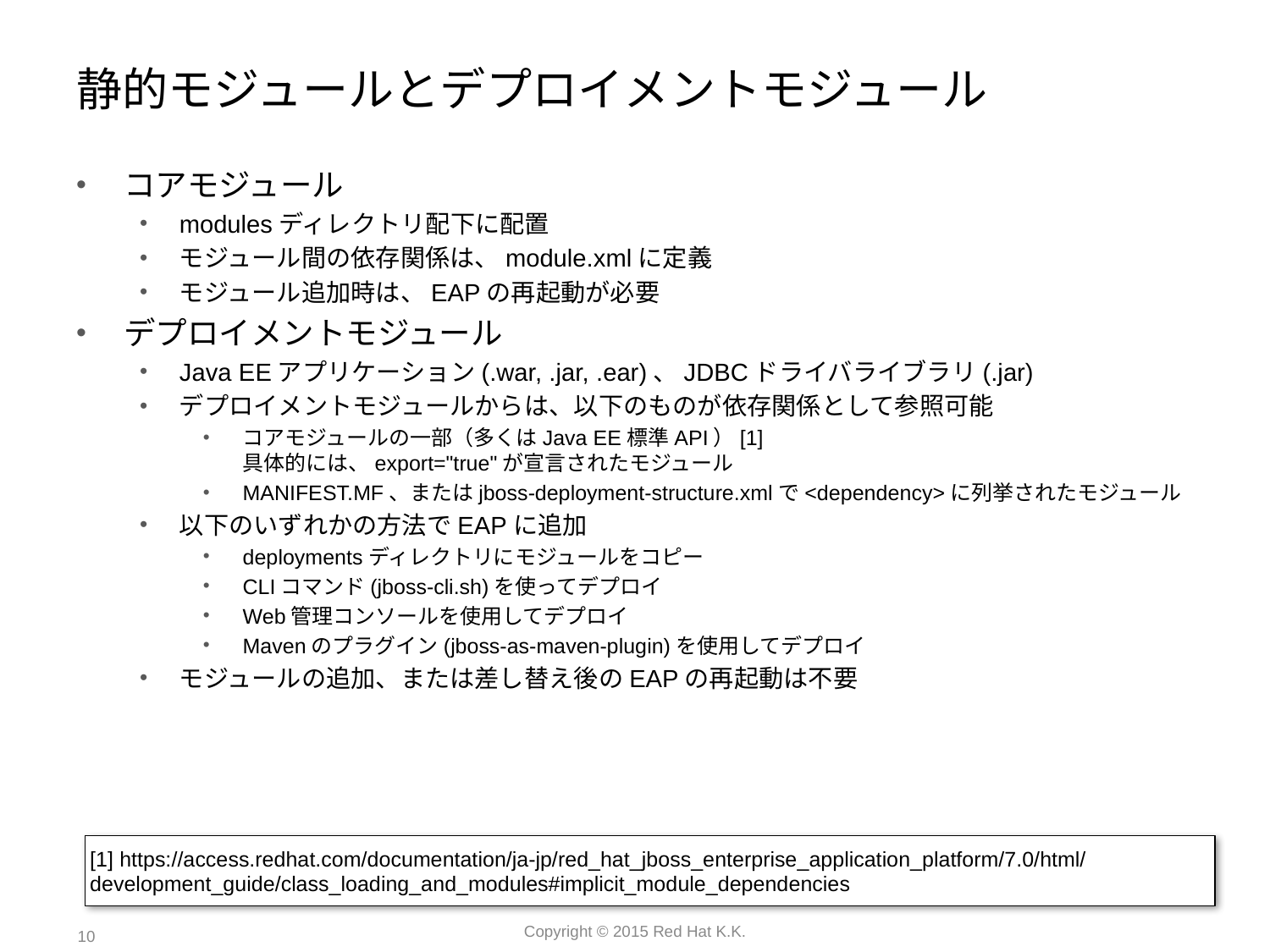

# 静的モジュールとデプロイメントモジュール
コアモジュール
modulesディレクトリ配下に配置
モジュール間の依存関係は、module.xmlに定義
モジュール追加時は、EAPの再起動が必要
デプロイメントモジュール
Java EEアプリケーション(.war, .jar, .ear)、JDBCドライバライブラリ(.jar)
デプロイメントモジュールからは、以下のものが依存関係として参照可能
コアモジュールの一部（多くはJava EE標準API）[1]
具体的には、export="true"が宣言されたモジュール
MANIFEST.MF、またはjboss-deployment-structure.xmlで<dependency>に列挙されたモジュール
以下のいずれかの方法でEAPに追加
deploymentsディレクトリにモジュールをコピー
CLIコマンド(jboss-cli.sh)を使ってデプロイ
Web管理コンソールを使用してデプロイ
Mavenのプラグイン(jboss-as-maven-plugin)を使用してデプロイ
モジュールの追加、または差し替え後のEAPの再起動は不要

[1] https://access.redhat.com/documentation/ja-jp/red_hat_jboss_enterprise_application_platform/7.0/html/development_guide/class_loading_and_modules#implicit_module_dependencies
10
Copyright © 2015 Red Hat K.K.